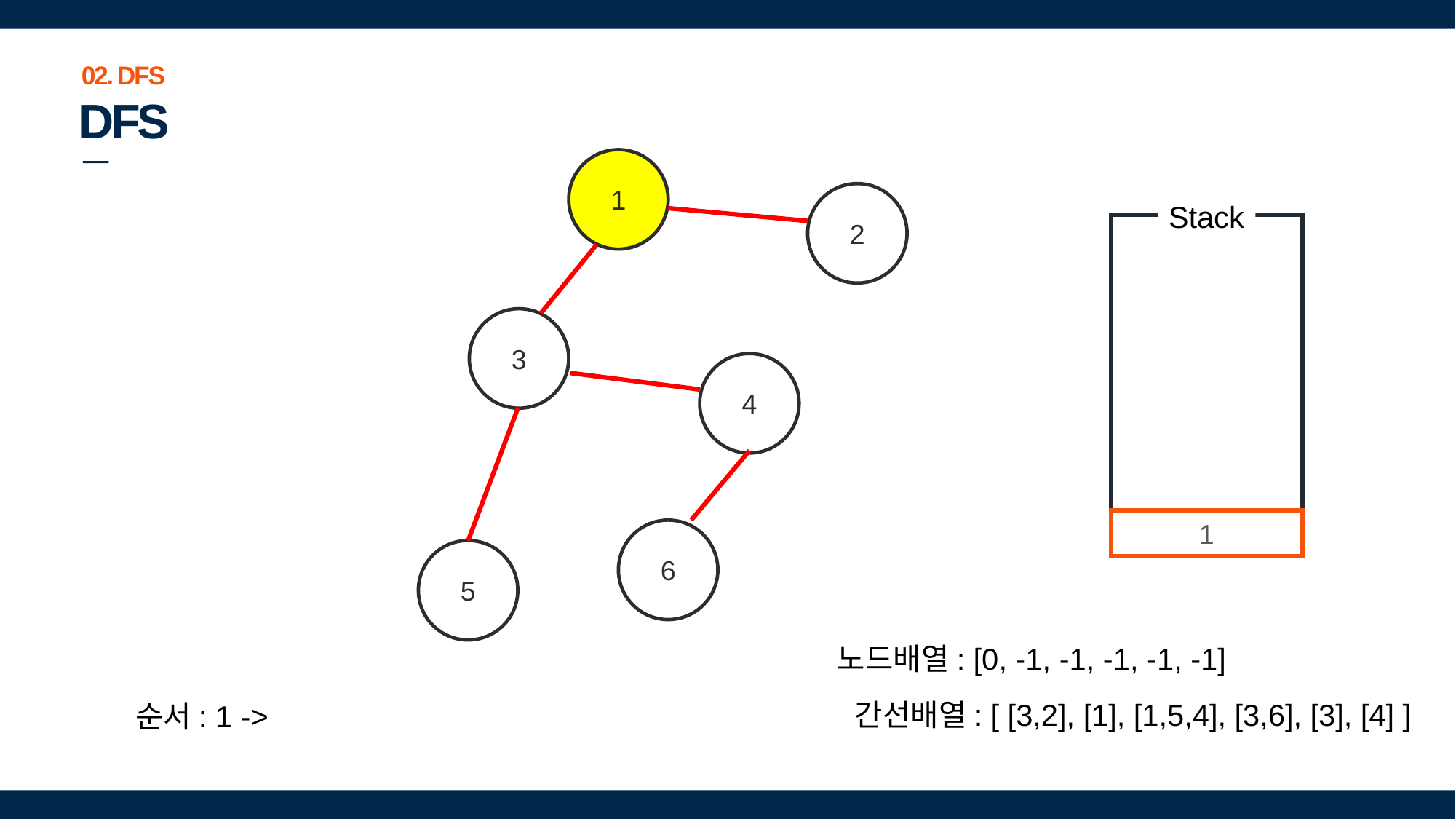

02. DFS

DFS
1
2
Stack

3
4
1
6
5
노드배열: [0, -1, -1, -1, -1, -1]
간선배열: [ [3,2], [1], [1,5,4], [3,6], [3], [4] ]
순서: 1 ->